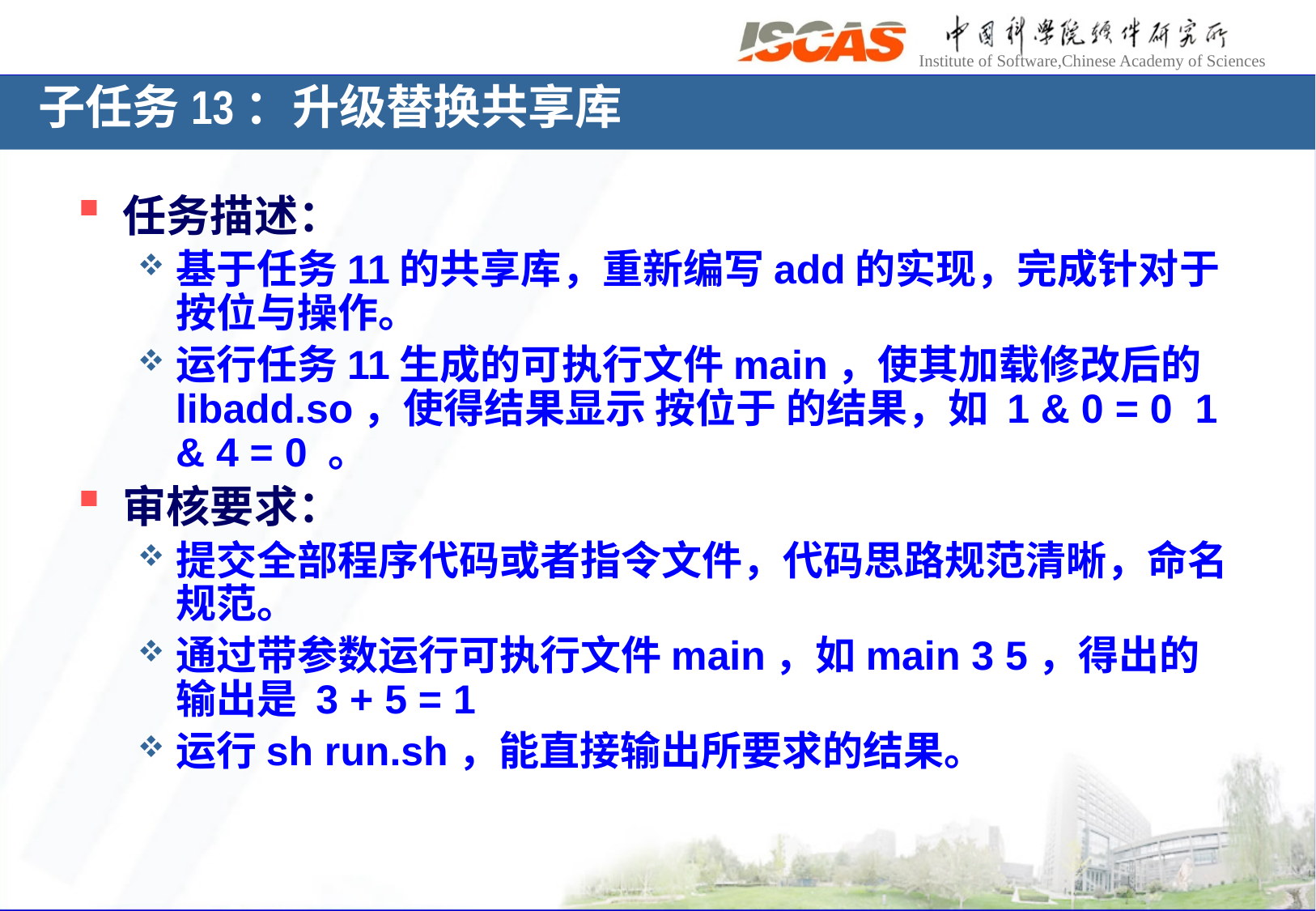

子任务13：升级替换共享库
任务描述：
基于任务11的共享库，重新编写add的实现，完成针对于按位与操作。
运行任务11生成的可执行文件main，使其加载修改后的libadd.so，使得结果显示 按位于 的结果，如 1 & 0 = 0  1 & 4 = 0 。
审核要求：
提交全部程序代码或者指令文件，代码思路规范清晰，命名规范。
通过带参数运行可执行文件main，如main 3 5，得出的输出是 3 + 5 = 1
运行sh run.sh，能直接输出所要求的结果。